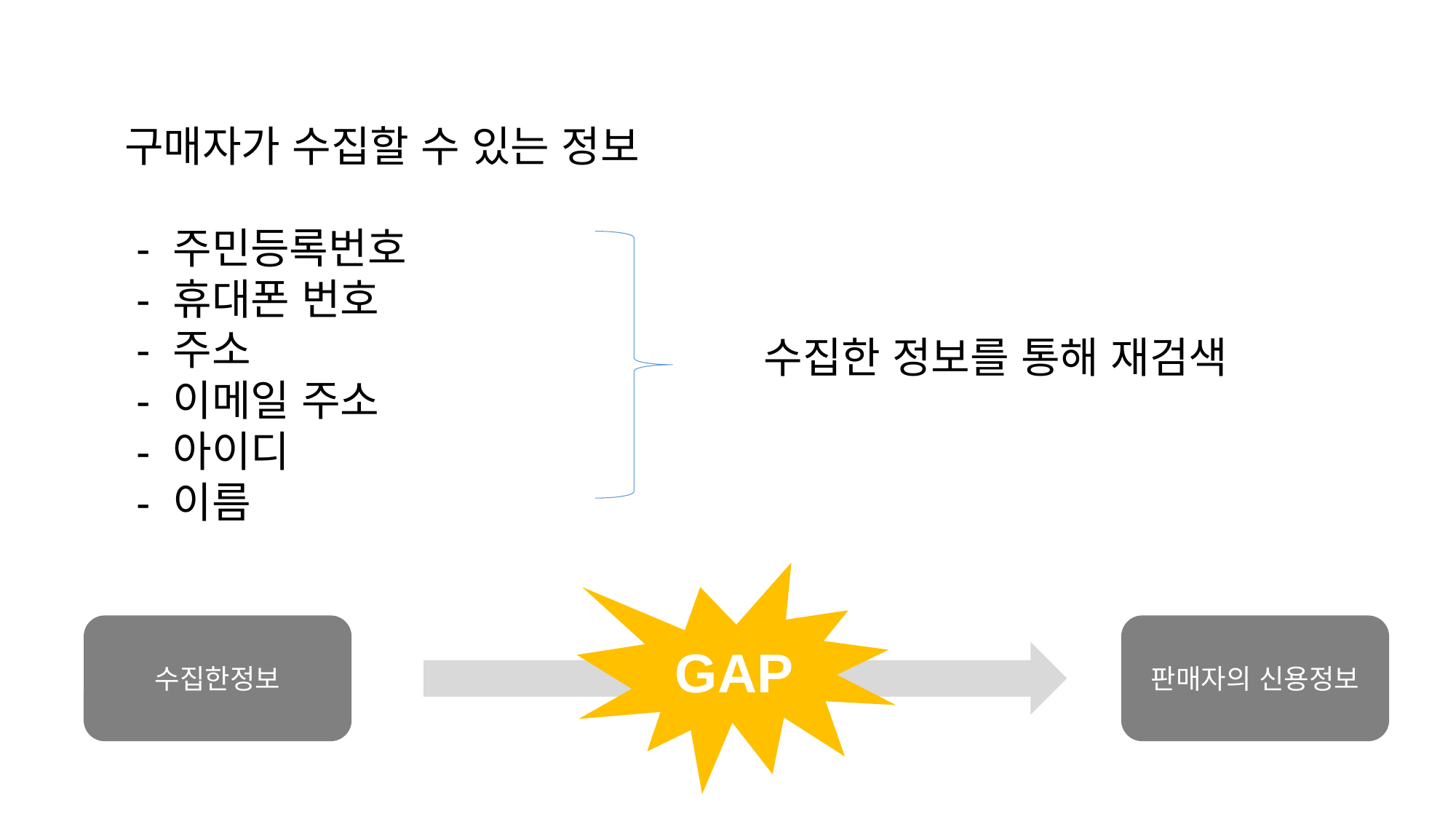

구매자가 수집할 수 있는 정보

 - 주민등록번호
 - 휴대폰 번호
 - 주소
 - 이메일 주소
 - 아이디
 - 이름

수집한 정보를 통해 재검색
GAP
수집한정보
판매자의 신용정보